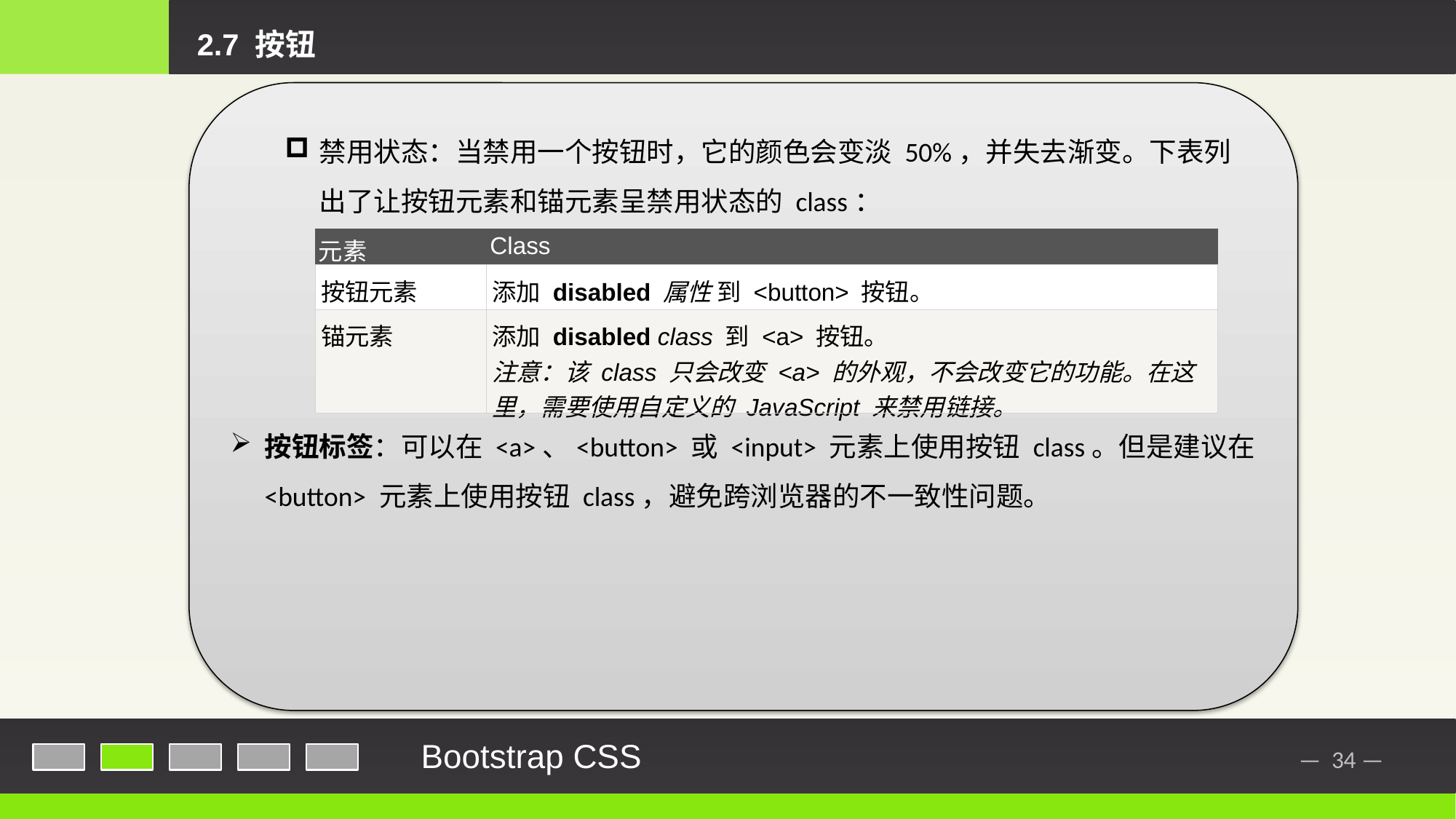

2.7 按钮
禁用状态：当禁用一个按钮时，它的颜色会变淡 50%，并失去渐变。下表列出了让按钮元素和锚元素呈禁用状态的 class：

按钮标签：可以在 <a>、<button> 或 <input> 元素上使用按钮 class。但是建议在 <button> 元素上使用按钮 class，避免跨浏览器的不一致性问题。

| 元素 | Class |
| --- | --- |
| 按钮元素 | 添加 disabled 属性 到 <button> 按钮。 |
| 锚元素 | 添加 disabled class 到 <a> 按钮。 注意：该 class 只会改变 <a> 的外观，不会改变它的功能。在这里，需要使用自定义的 JavaScript 来禁用链接。 |